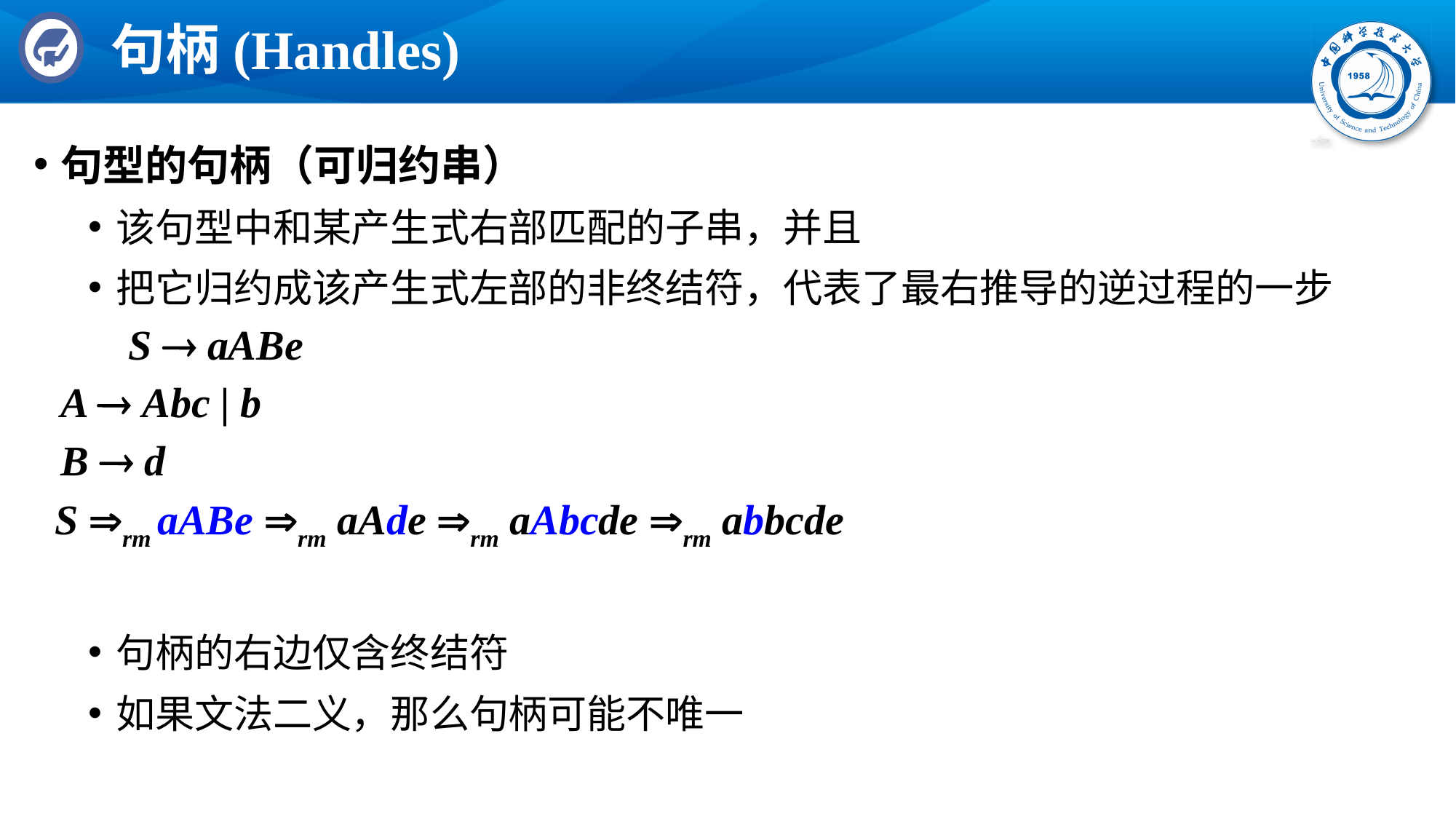

# 句柄(Handles)
句型的句柄（可归约串）
该句型中和某产生式右部匹配的子串，并且
把它归约成该产生式左部的非终结符，代表了最右推导的逆过程的一步
         S → aABe
		A → Abc | b
		B → d
  S ⇒rm aABe ⇒rm aAde ⇒rm aAbcde ⇒rm abbcde

句柄的右边仅含终结符
如果文法二义，那么句柄可能不唯一